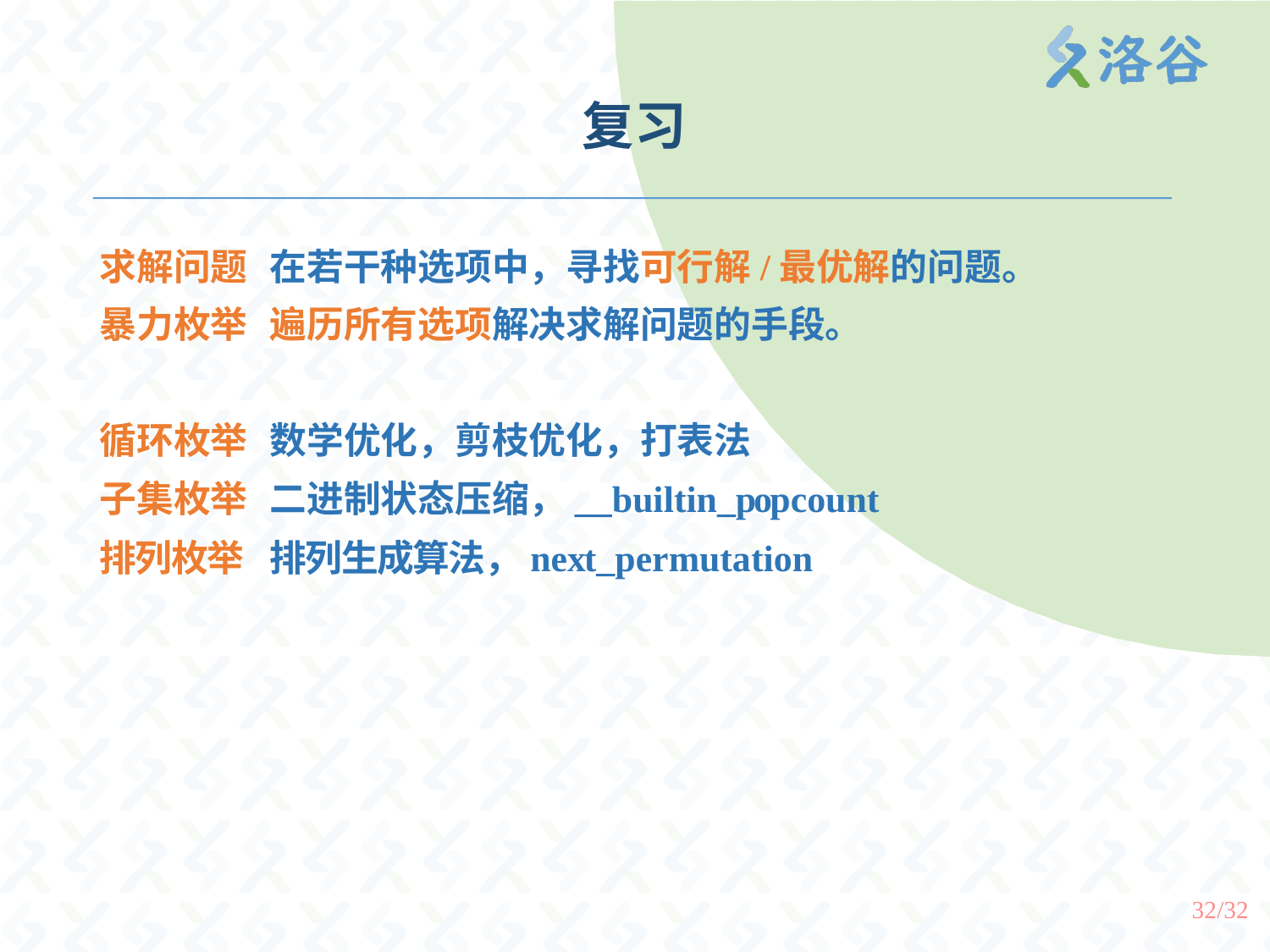

复习

求解问题	在若干种选项中，寻找可行解/最优解的问题。
暴力枚举	遍历所有选项解决求解问题的手段。

循环枚举	数学优化，剪枝优化，打表法
子集枚举	二进制状态压缩，__builtin_popcount
排列枚举	排列生成算法，next_permutation
32/32